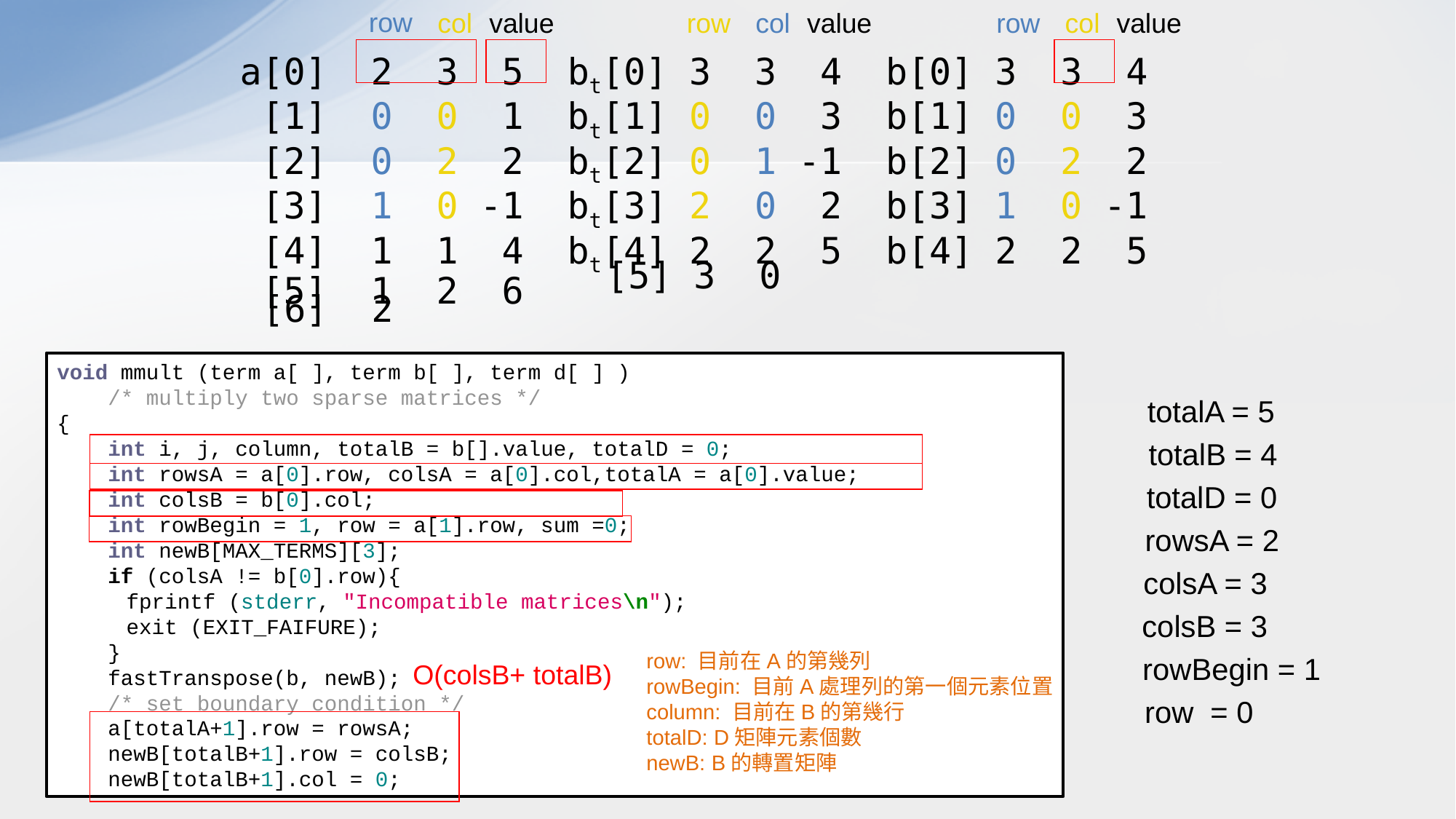

a[0]  2  3  5  bt[0] 3  3  4  b[0] 3  3  4
 [1]  0  0  1  bt[1] 0  0  3  b[1] 0  0  3
 [2]  0  2  2  bt[2] 0  1 -1  b[2] 0  2  2
 [3]  1  0 -1  bt[3] 2  0  2  b[3] 1  0 -1
 [4]  1  1  4  bt[4] 2  2  5  b[4] 2  2  5
 [5]  1  2  6
row
col
value
row
col
value
row
col
value

 [5] 3  0
 [6]  2
void mmult (term a[ ], term b[ ], term d[ ] )
    /* multiply two sparse matrices */
{
    int i, j, column, totalB = b[].value, totalD = 0;
    int rowsA = a[0].row, colsA = a[0].col,totalA = a[0].value;
    int colsB = b[0].col;
    int rowBegin = 1, row = a[1].row, sum =0;
    int newB[MAX_TERMS][3];
    if (colsA != b[0].row){
	fprintf (stderr, "Incompatible matrices\n");
	exit (EXIT_FAIFURE);
    }
    fastTranspose(b, newB);
    /* set boundary condition */
    a[totalA+1].row = rowsA;
    newB[totalB+1].row = colsB;
    newB[totalB+1].col = 0;
totalA = 5
totalB = 4

totalD = 0

rowsA = 2
colsA = 3
colsB = 3
row: 目前在A的第幾列
rowBegin: 目前A處理列的第一個元素位置
column: 目前在B的第幾行
totalD: D矩陣元素個數
newB: B的轉置矩陣
rowBegin = 1
O(colsB+ totalB)
row  = 0